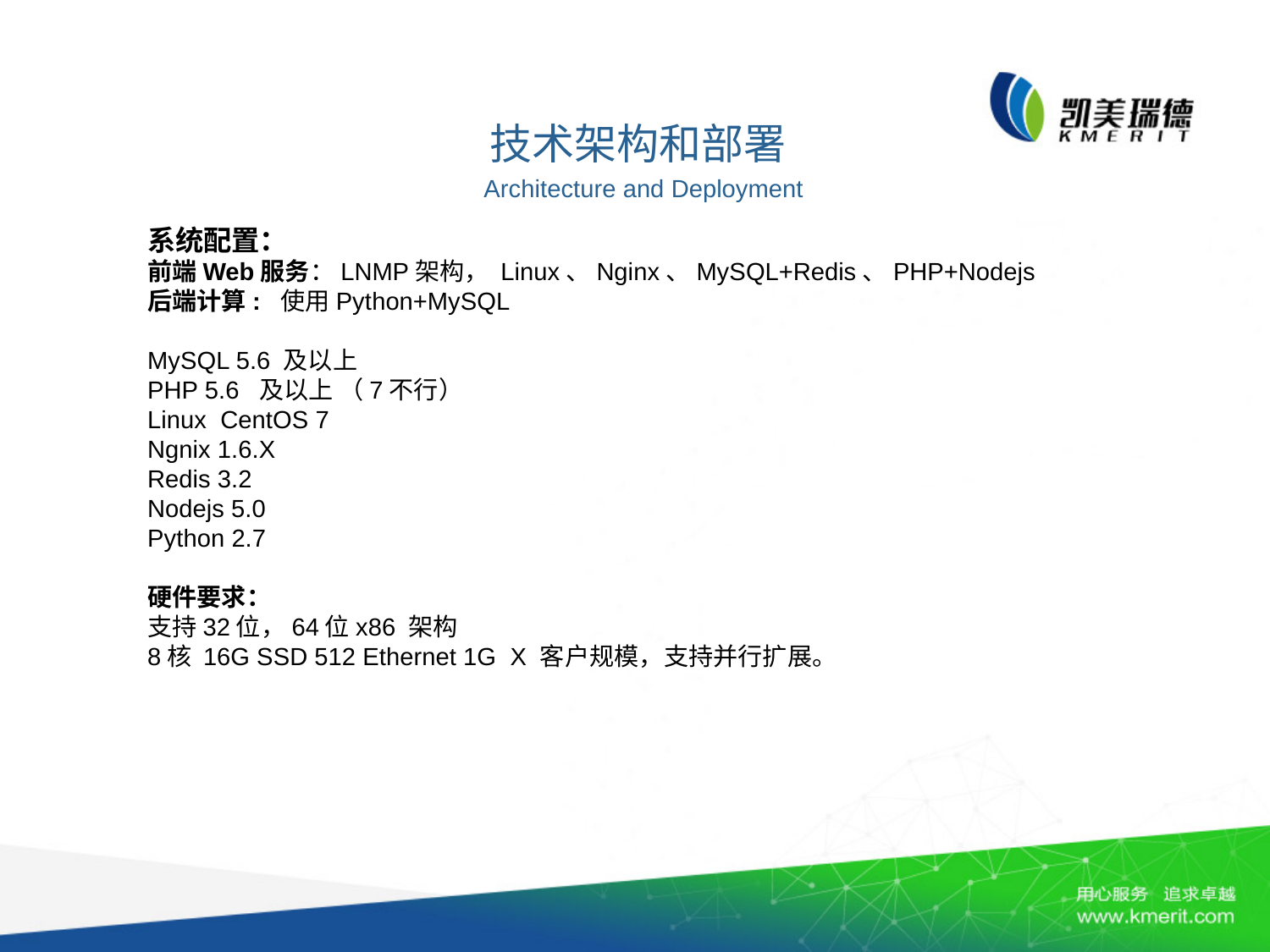

技术架构和部署
Architecture and Deployment
系统配置：
前端Web服务：LNMP架构， Linux、Nginx、MySQL+Redis、PHP+Nodejs
后端计算:  使用Python+MySQL

MySQL 5.6 及以上
PHP 5.6  及以上 （7不行）
Linux  CentOS 7
Ngnix 1.6.X
Redis 3.2
Nodejs 5.0
Python 2.7

硬件要求：
支持32位，64位x86 架构
8核 16G SSD 512 Ethernet 1G  X 客户规模，支持并行扩展。